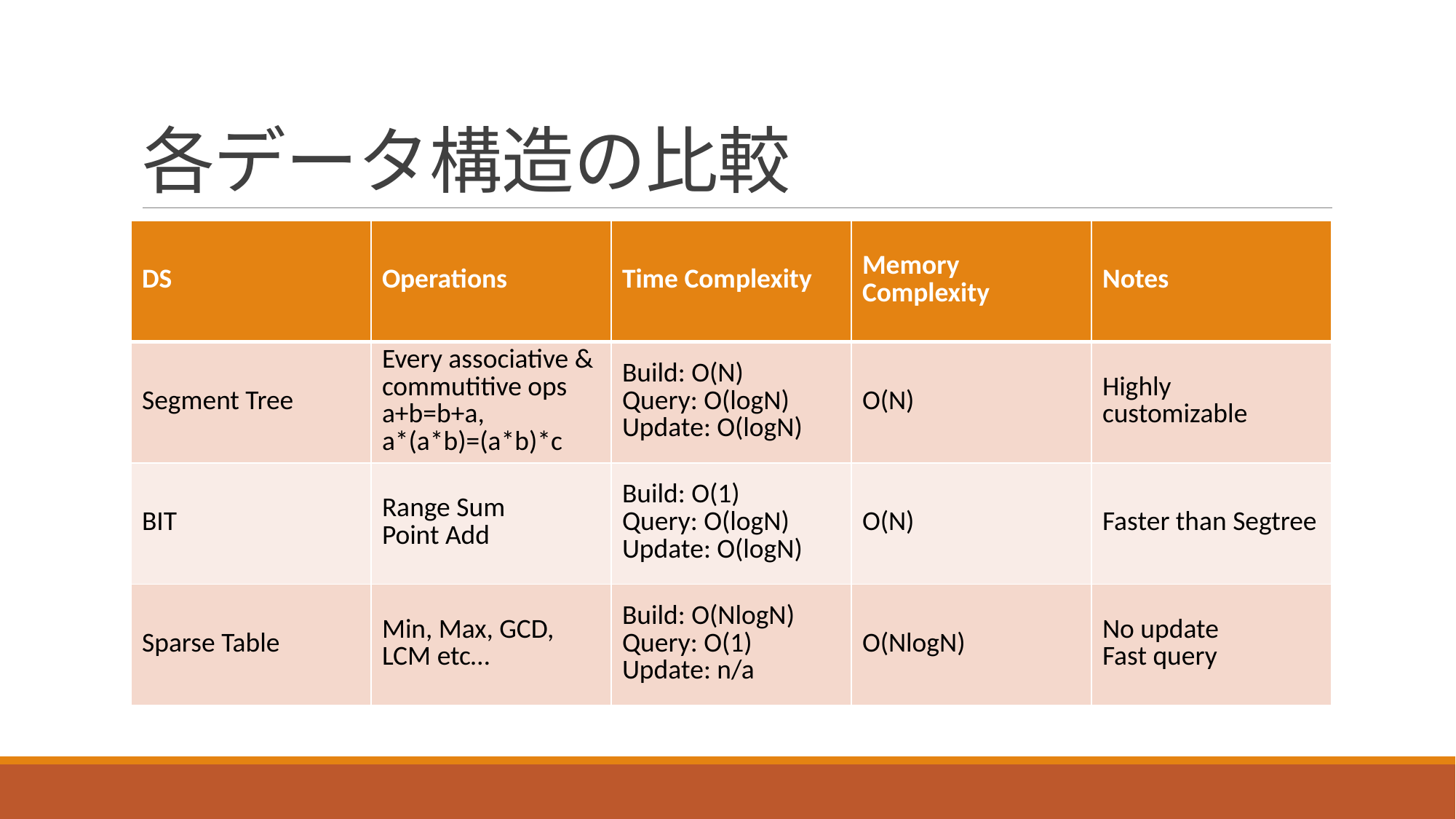

# 各データ構造の比較
| DS | Operations | Time Complexity | Memory Complexity | Notes |
| --- | --- | --- | --- | --- |
| Segment Tree | Every associative & commutitive ops a+b=b+a, a\*(a\*b)=(a\*b)\*c | Build: O(N) Query: O(logN) Update: O(logN) | O(N) | Highly customizable |
| BIT | Range Sum Point Add | Build: O(1) Query: O(logN) Update: O(logN) | O(N) | Faster than Segtree |
| Sparse Table | Min, Max, GCD, LCM etc… | Build: O(NlogN) Query: O(1) Update: n/a | O(NlogN) | No update Fast query |